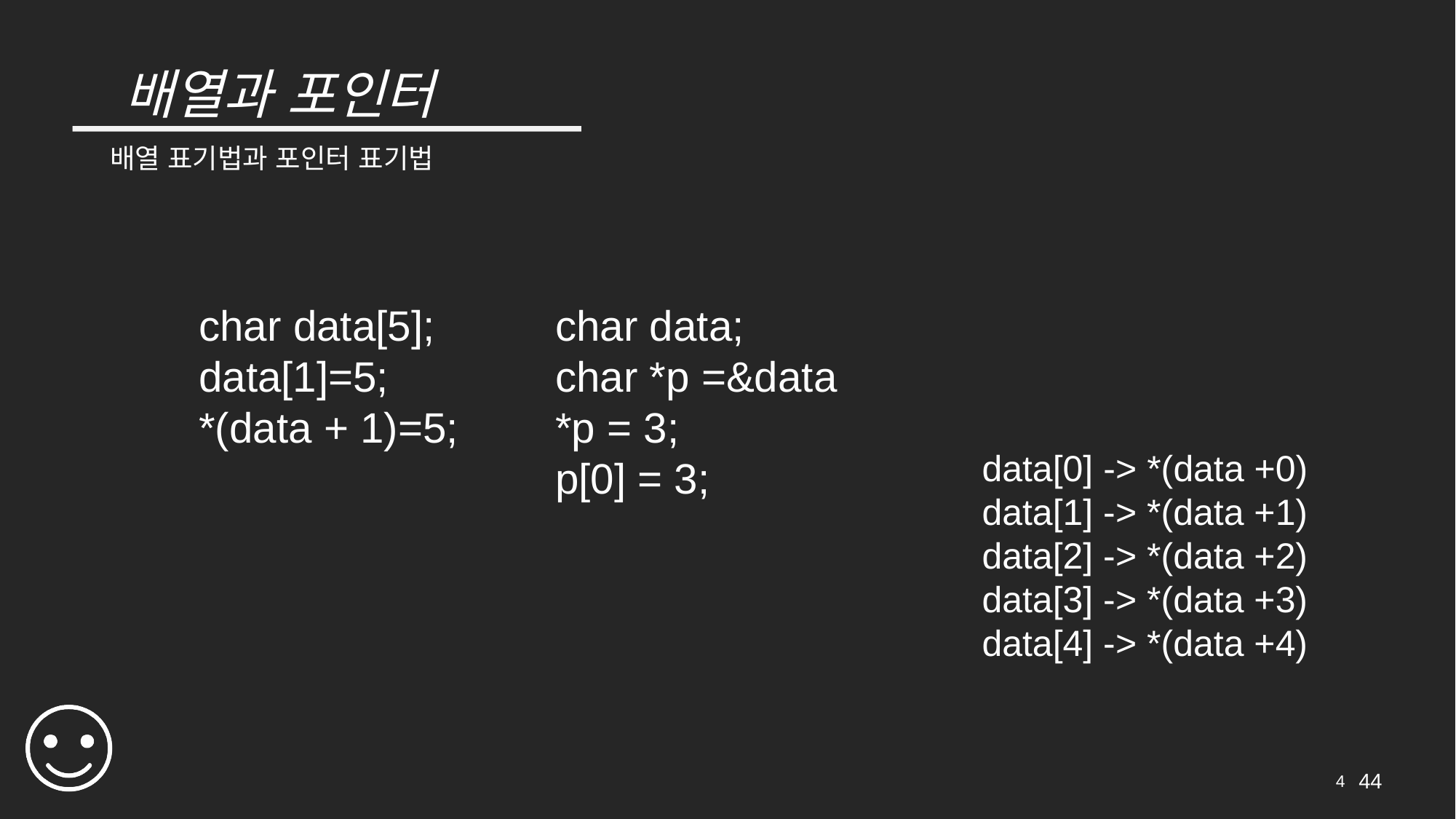

# 배열과 포인터

배열 표기법과 포인터 표기법
char data[5];
data[1]=5;
*(data + 1)=5;
char data;
char *p =&data
*p = 3;
p[0] = 3;
data[0] -> *(data +0)
data[1] -> *(data +1)
data[2] -> *(data +2)
data[3] -> *(data +3)
data[4] -> *(data +4)
4